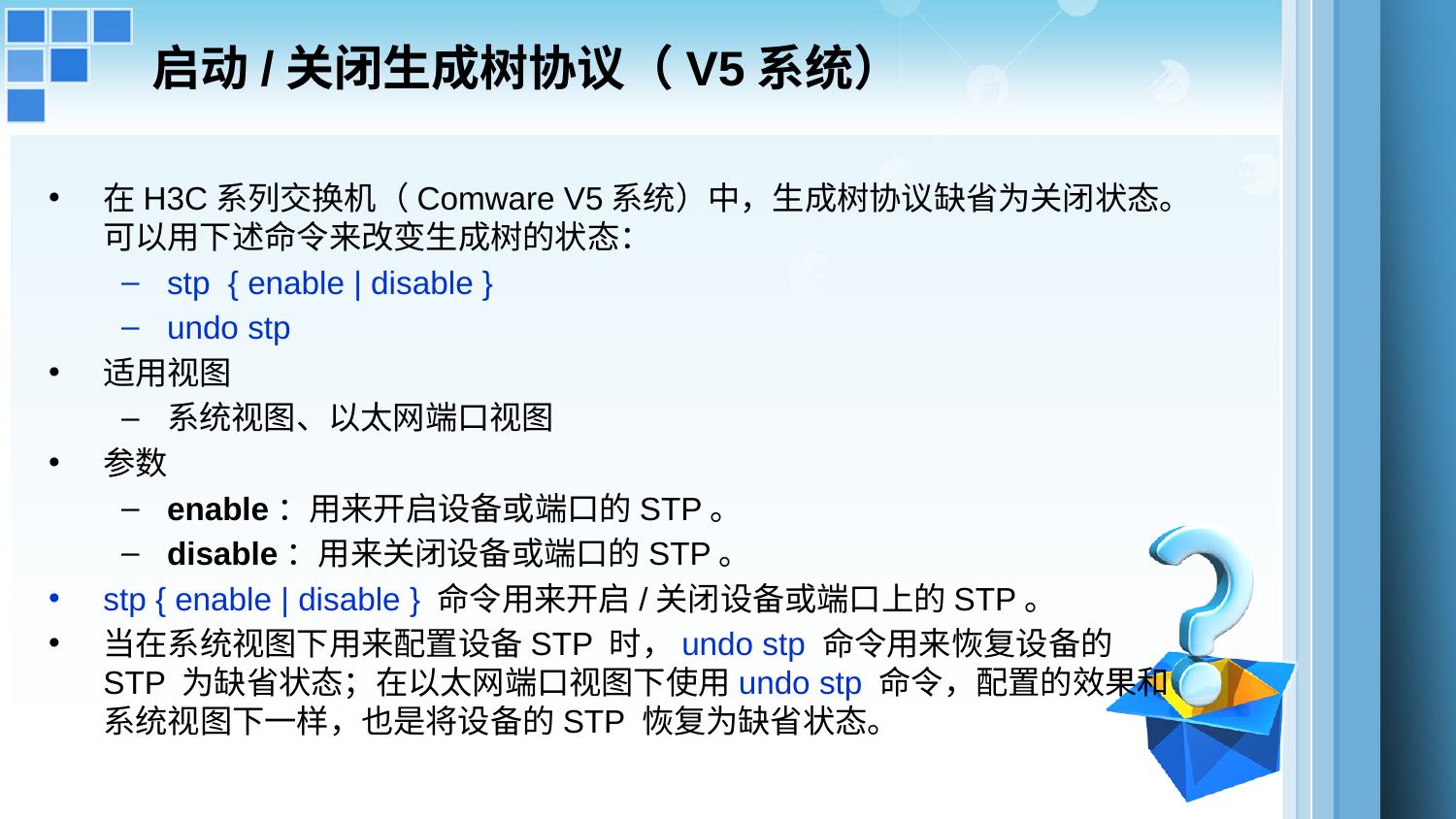

启动/关闭生成树协议（V5系统）
在H3C系列交换机（Comware V5系统）中，生成树协议缺省为关闭状态。可以用下述命令来改变生成树的状态：
stp  { enable | disable }
undo stp
适用视图
系统视图、以太网端口视图
参数
enable：用来开启设备或端口的STP。
disable：用来关闭设备或端口的STP。
stp { enable | disable } 命令用来开启/关闭设备或端口上的STP。
当在系统视图下用来配置设备STP 时，undo stp 命令用来恢复设备的STP 为缺省状态；在以太网端口视图下使用undo stp 命令，配置的效果和系统视图下一样，也是将设备的STP 恢复为缺省状态。